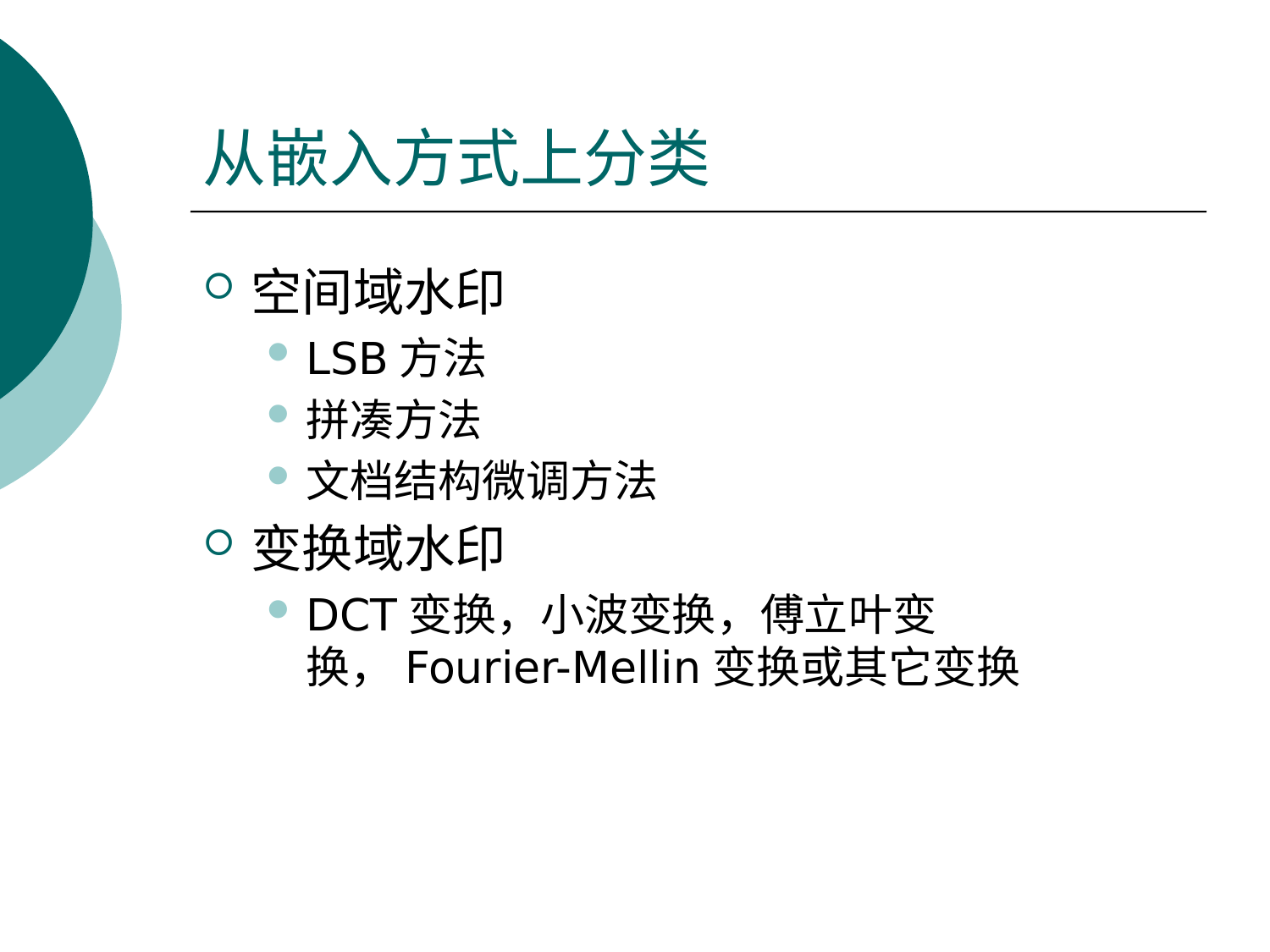

# 从嵌入方式上分类
空间域水印
LSB方法
拼凑方法
文档结构微调方法
变换域水印
DCT变换，小波变换，傅立叶变换，Fourier-Mellin变换或其它变换
23